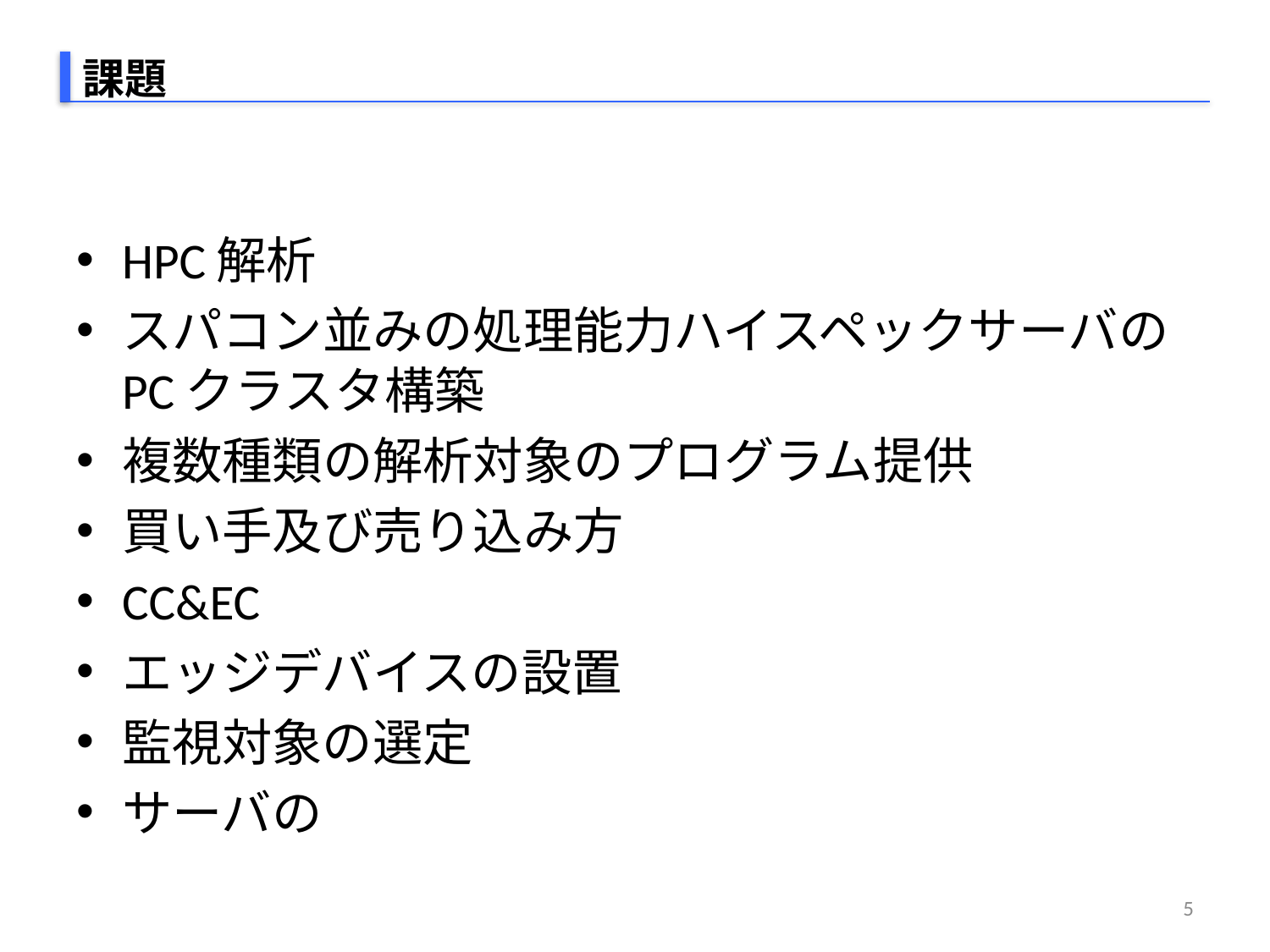

#
課題

HPC解析
スパコン並みの処理能力ハイスペックサーバのPCクラスタ構築
複数種類の解析対象のプログラム提供
買い手及び売り込み方
CC&EC
エッジデバイスの設置
監視対象の選定
サーバの
5